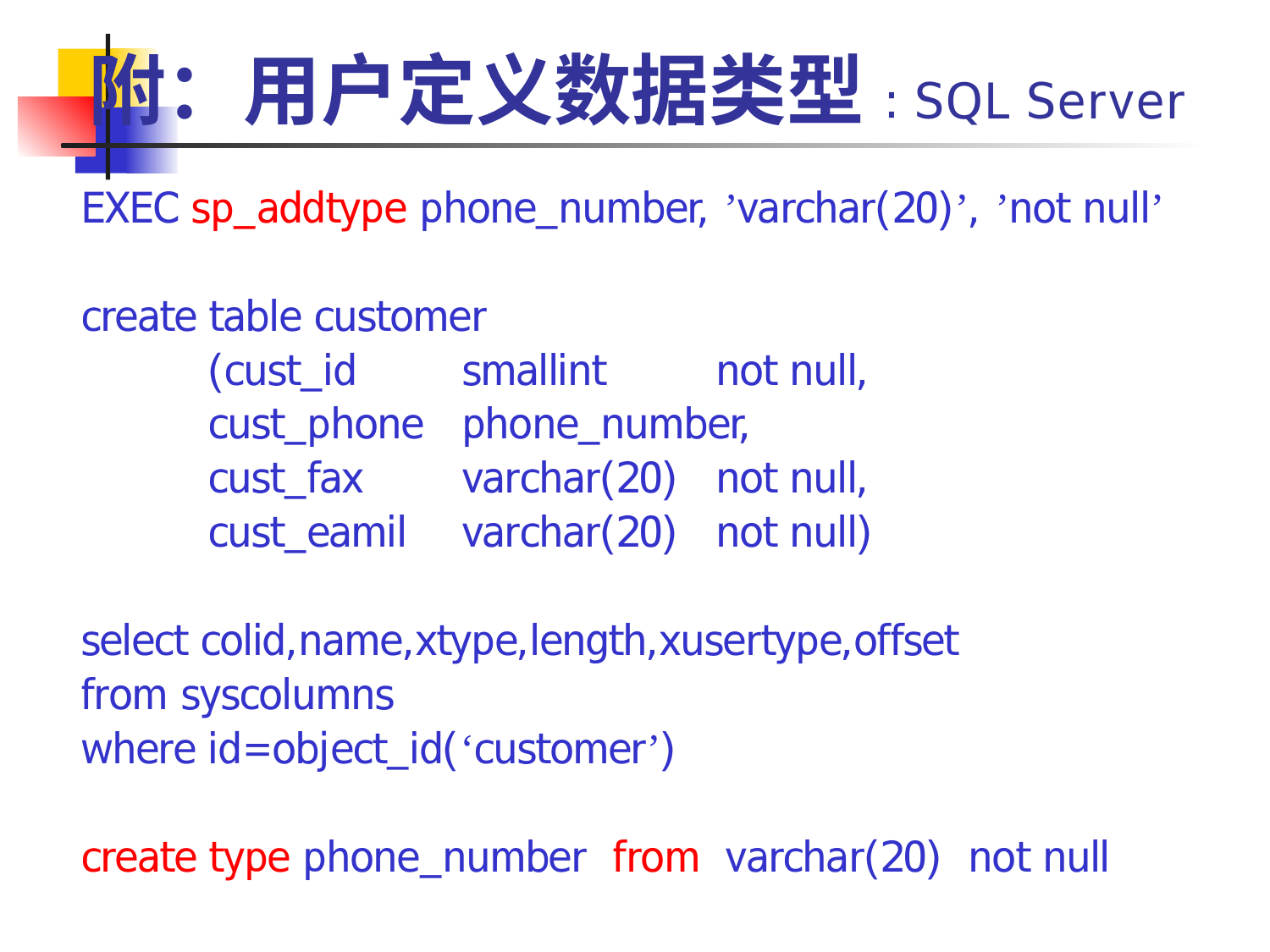

# 附：用户定义数据类型: SQL Server
	EXEC sp_addtype phone_number, ’varchar(20)’, ’not null’

	create table customer
		(cust_id	smallint	not null,
		cust_phone	phone_number,
		cust_fax	varchar(20)	not null,
		cust_eamil	varchar(20)	not null)

	select colid,name,xtype,length,xusertype,offset
	from syscolumns
	where id=object_id(‘customer’)

	create type phone_number  from  varchar(20)  not null